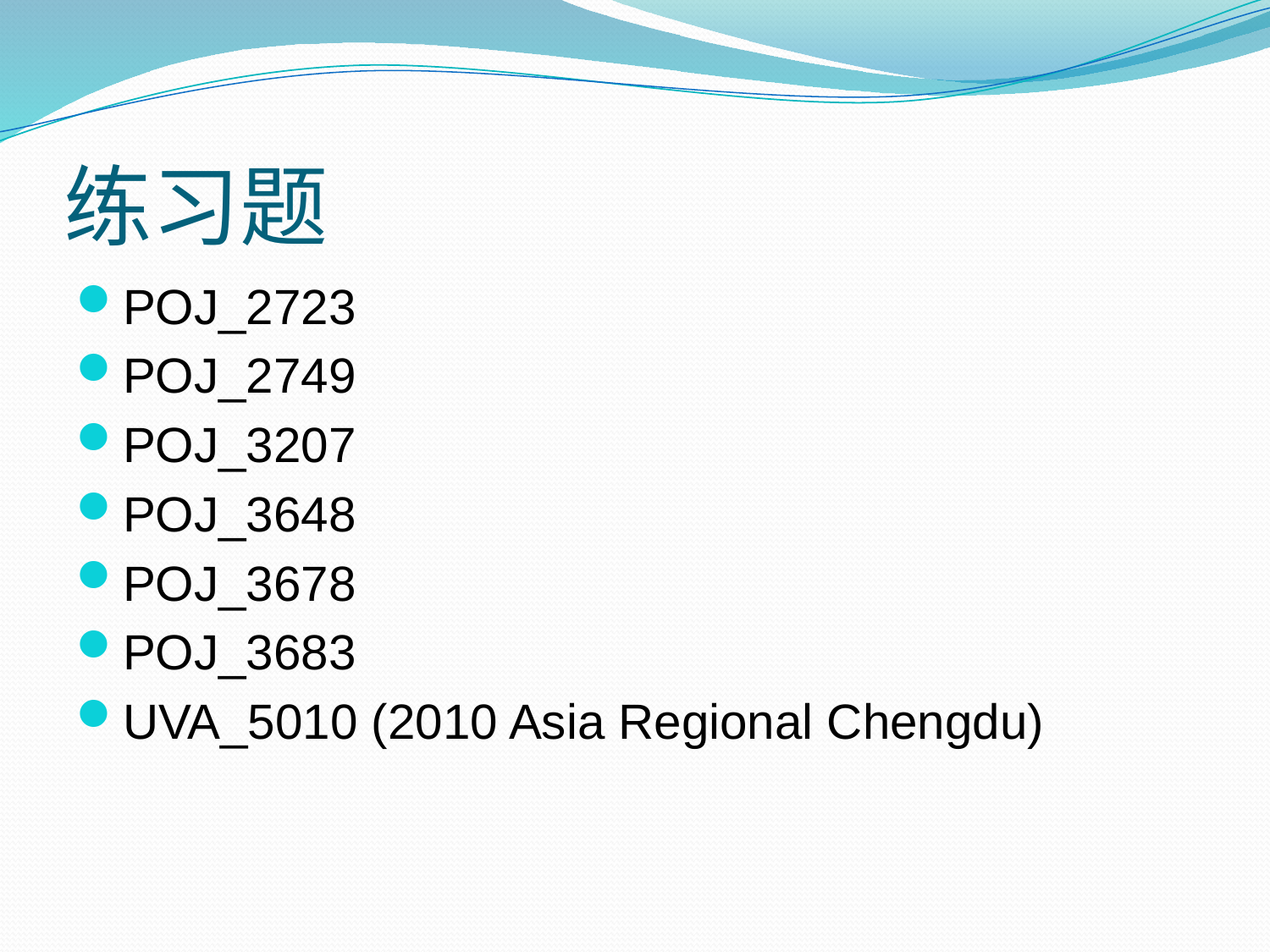

# 练习题
POJ_2723
POJ_2749
POJ_3207
POJ_3648
POJ_3678
POJ_3683
UVA_5010 (2010 Asia Regional Chengdu)